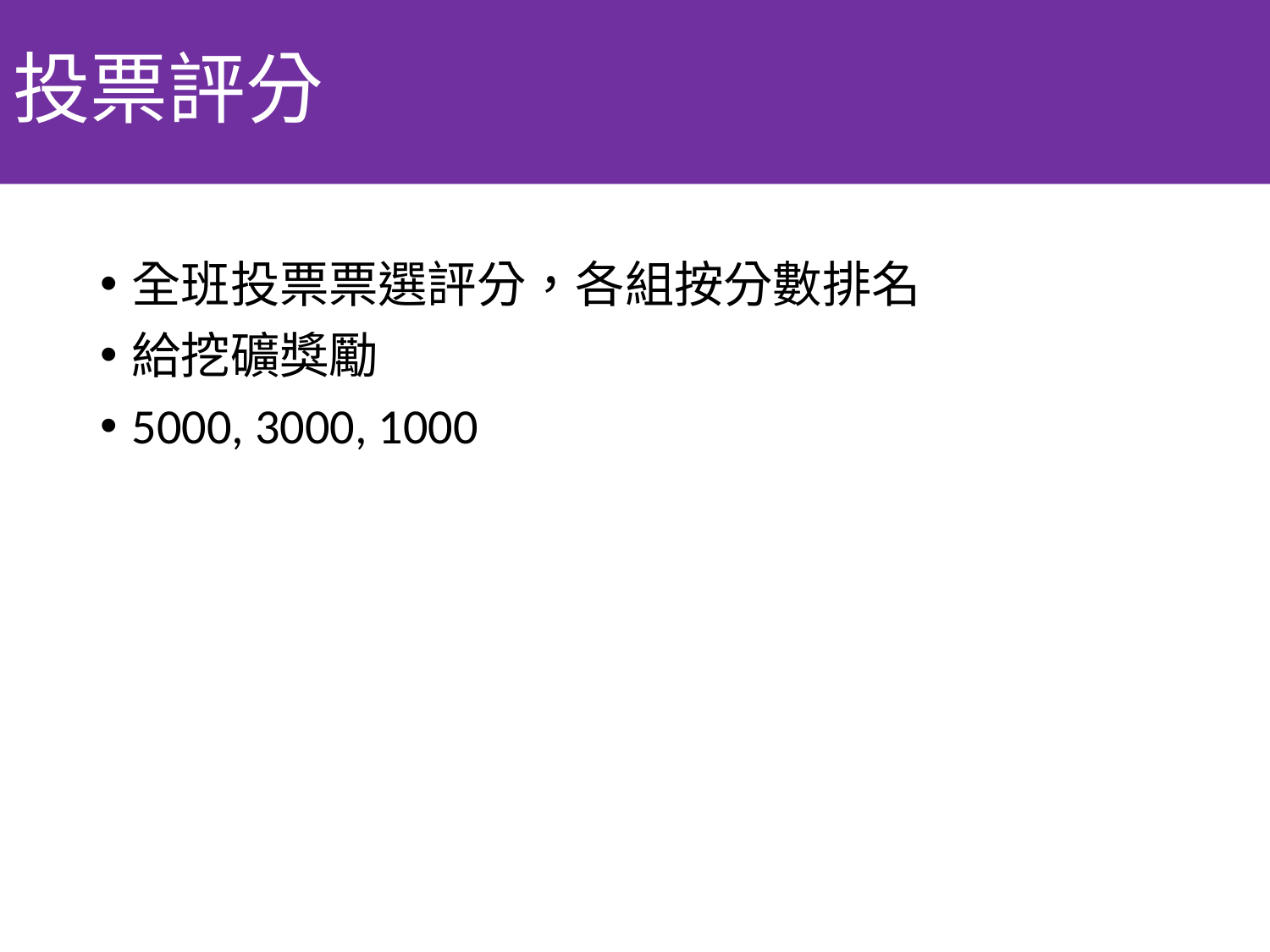

# 投票評分
全班投票票選評分，各組按分數排名
給挖礦獎勵
5000, 3000, 1000